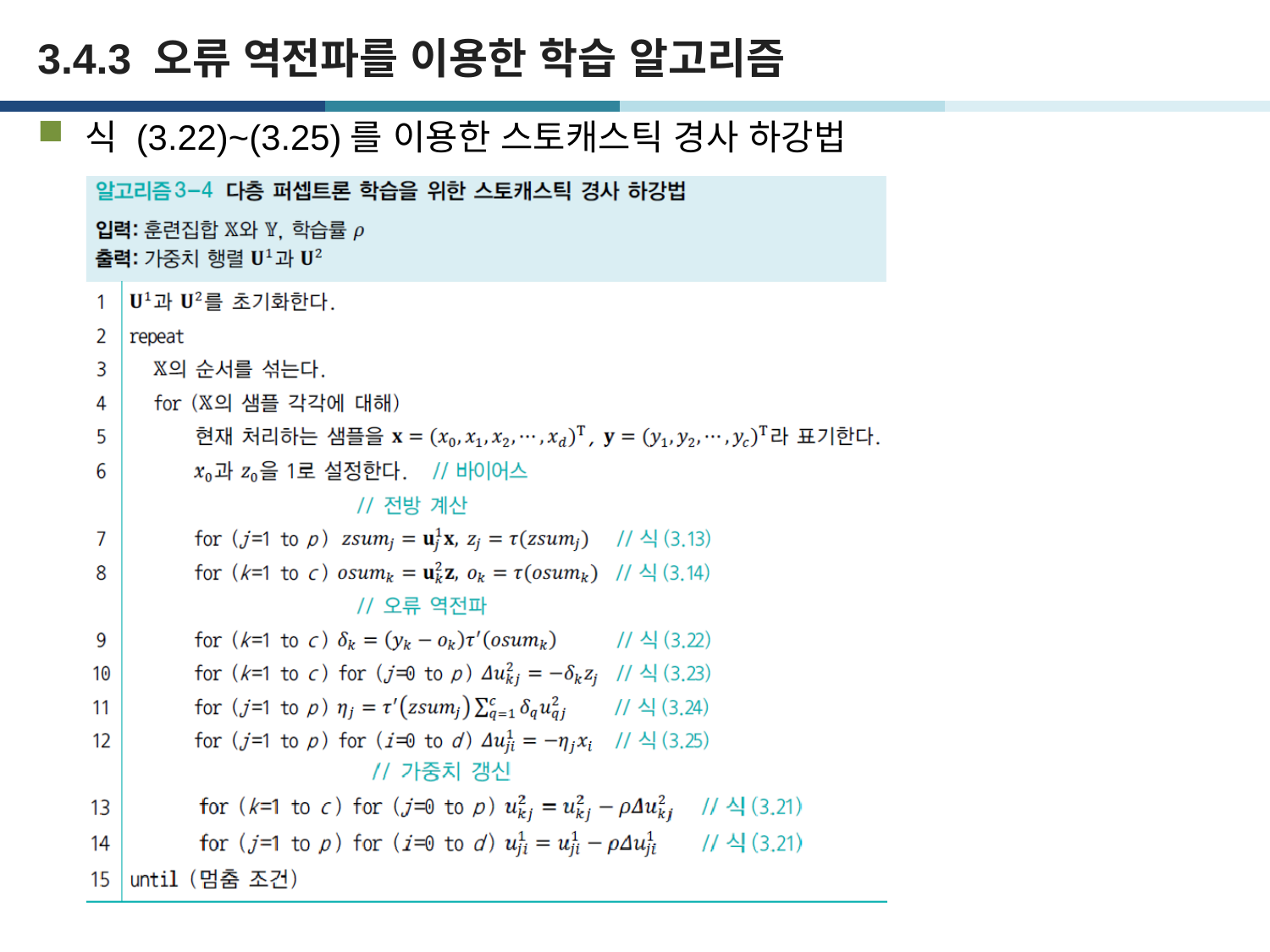

# 3.4.3 오류 역전파를 이용한 학습 알고리즘
식 (3.22)~(3.25)를 이용한 스토캐스틱 경사 하강법